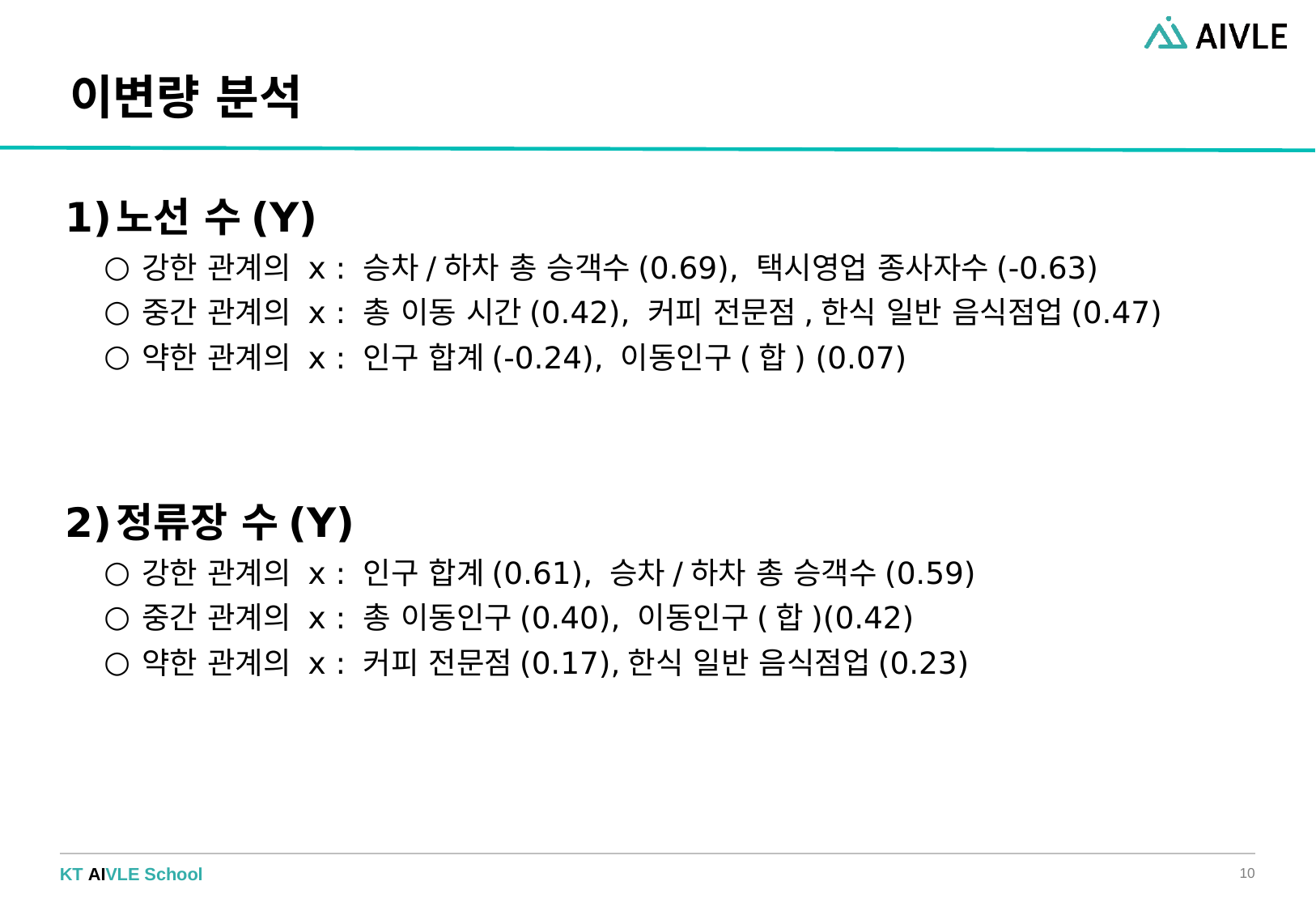

# 이변량 분석
노선 수(Y)
강한 관계의 x : 승차/하차 총 승객수(0.69), 택시영업 종사자수(-0.63)
중간 관계의 x : 총 이동 시간(0.42), 커피 전문점,한식 일반 음식점업(0.47)
약한 관계의 x : 인구 합계(-0.24), 이동인구(합) (0.07)

정류장 수(Y)
강한 관계의 x : 인구 합계(0.61), 승차/하차 총 승객수(0.59)
중간 관계의 x : 총 이동인구(0.40), 이동인구(합)(0.42)
약한 관계의 x : 커피 전문점(0.17),한식 일반 음식점업(0.23)